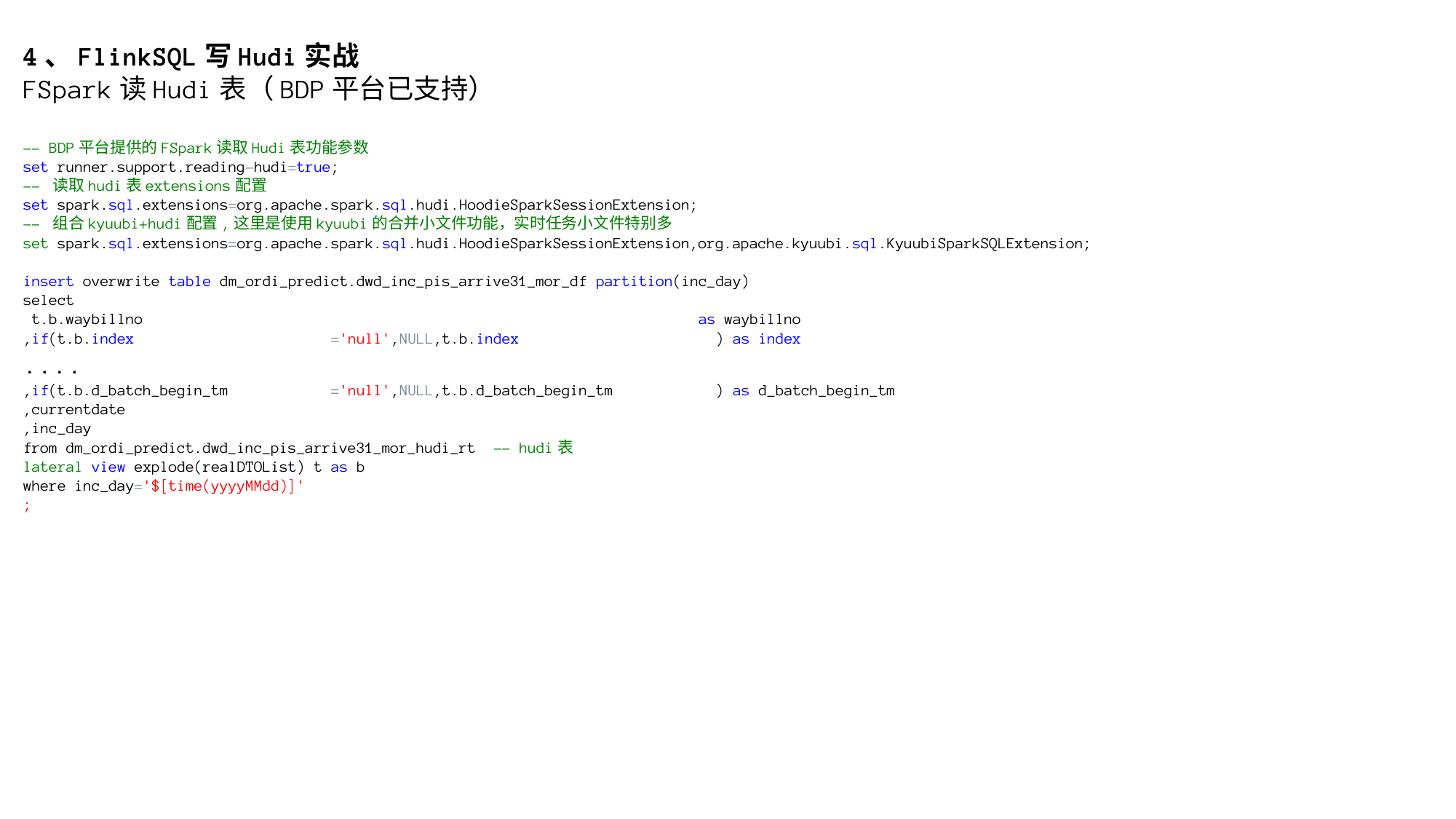

4、FlinkSQL写Hudi实战
FSpark读Hudi表（BDP平台已支持）

-- BDP平台提供的FSpark读取Hudi表功能参数
set runner.support.reading-hudi=true;
-- 读取hudi表extensions配置
set spark.sql.extensions=org.apache.spark.sql.hudi.HoodieSparkSessionExtension;
-- 组合kyuubi+hudi配置,这里是使用kyuubi的合并小文件功能，实时任务小文件特别多set spark.sql.extensions=org.apache.spark.sql.hudi.HoodieSparkSessionExtension,org.apache.kyuubi.sql.KyuubiSparkSQLExtension;
insert overwrite table dm_ordi_predict.dwd_inc_pis_arrive31_mor_df partition(inc_day)select t.b.waybillno                                                                 as waybillno                  ,if(t.b.index                       ='null',NULL,t.b.index                       ) as index
....
,if(t.b.d_batch_begin_tm            ='null',NULL,t.b.d_batch_begin_tm            ) as d_batch_begin_tm           ,currentdate,inc_dayfrom dm_ordi_predict.dwd_inc_pis_arrive31_mor_hudi_rt  -- hudi表lateral view explode(realDTOList) t as bwhere inc_day='$[time(yyyyMMdd)]';